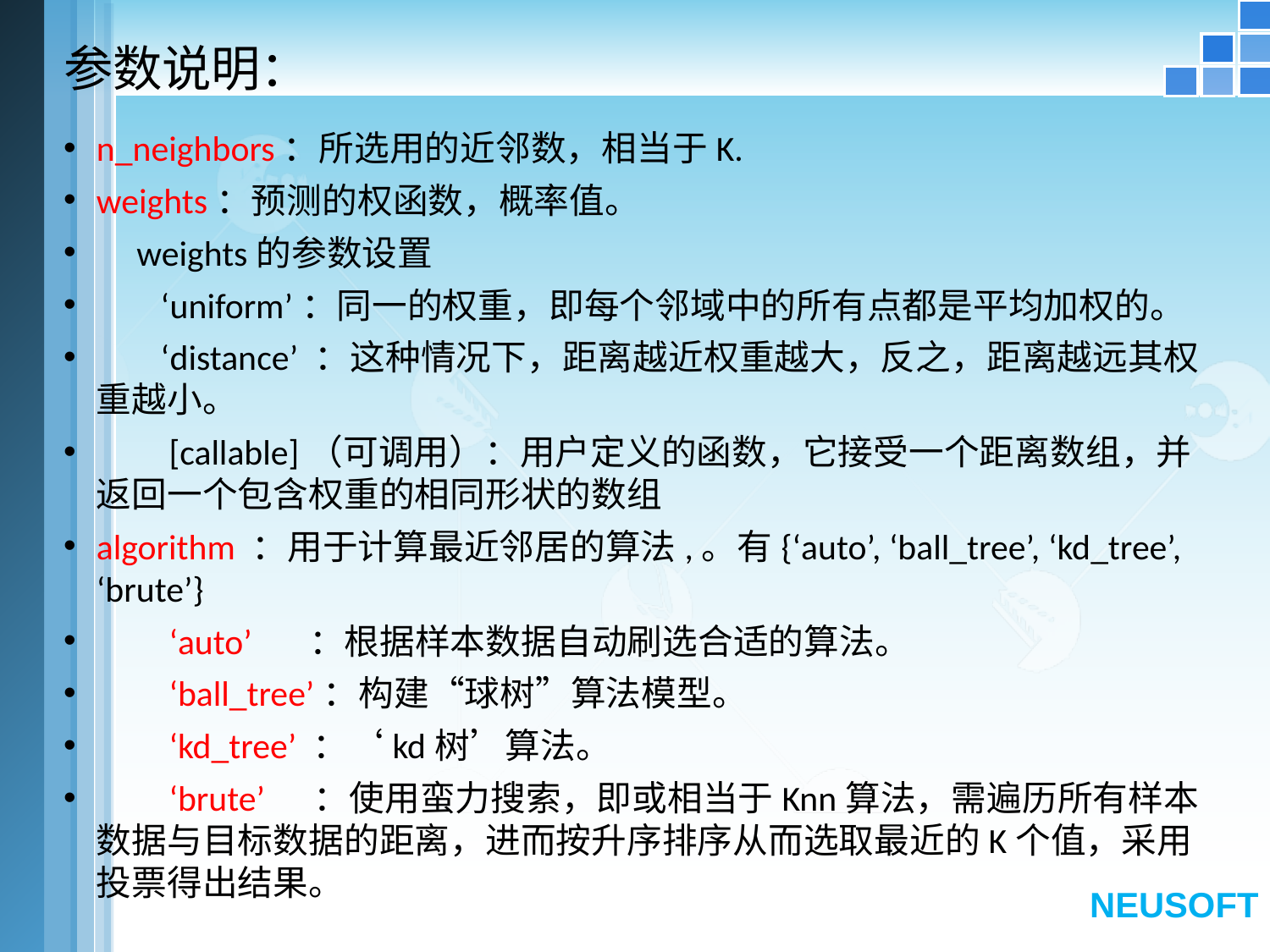

# 参数说明：
n_neighbors：所选用的近邻数，相当于K.
weights：预测的权函数，概率值。
     weights的参数设置
        ‘uniform’：同一的权重，即每个邻域中的所有点都是平均加权的。
        ‘distance’ ：这种情况下，距离越近权重越大，反之，距离越远其权重越小。
         [callable]（可调用）：用户定义的函数，它接受一个距离数组，并返回一个包含权重的相同形状的数组
algorithm ：用于计算最近邻居的算法,。有{‘auto’, ‘ball_tree’, ‘kd_tree’, ‘brute’}
         ‘auto’      ：根据样本数据自动刷选合适的算法。
         ‘ball_tree’：构建“球树”算法模型。
         ‘kd_tree’ ：‘kd树’算法。
         ‘brute’     ：使用蛮力搜索，即或相当于Knn算法，需遍历所有样本数据与目标数据的距离，进而按升序排序从而选取最近的K个值，采用投票得出结果。